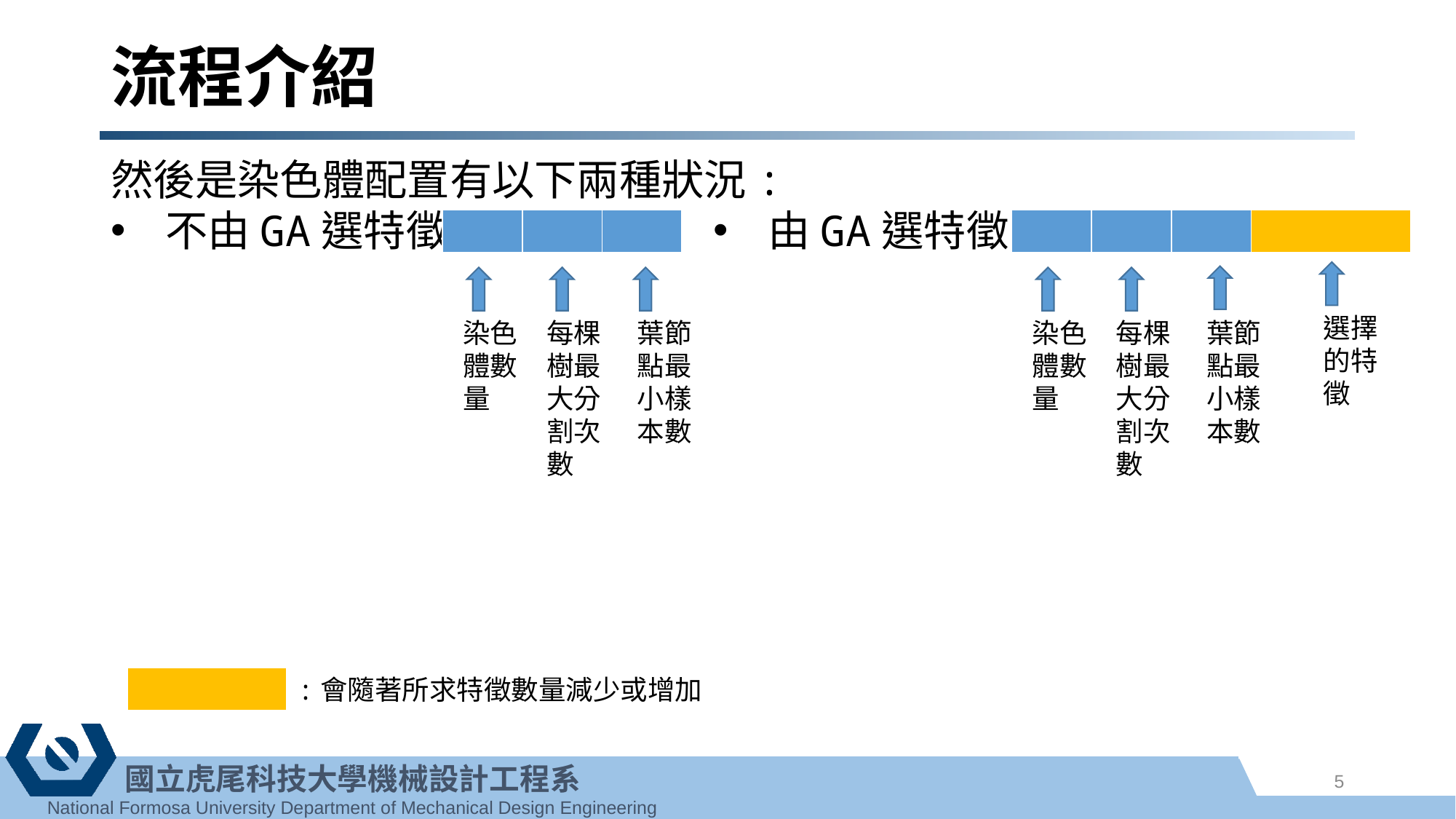

# 流程介紹

由GA選特徵:
然後是染色體配置有以下兩種狀況:
不由GA選特徵:
|  |
| --- |
|  |  |  |
| --- | --- | --- |
|  |  |  |
| --- | --- | --- |

選擇的特徵
染色體數量
每棵樹最大分割次數
葉節點最小樣本數
染色體數量
每棵樹最大分割次數
葉節點最小樣本數
|  |
| --- |
:會隨著所求特徵數量減少或增加
5